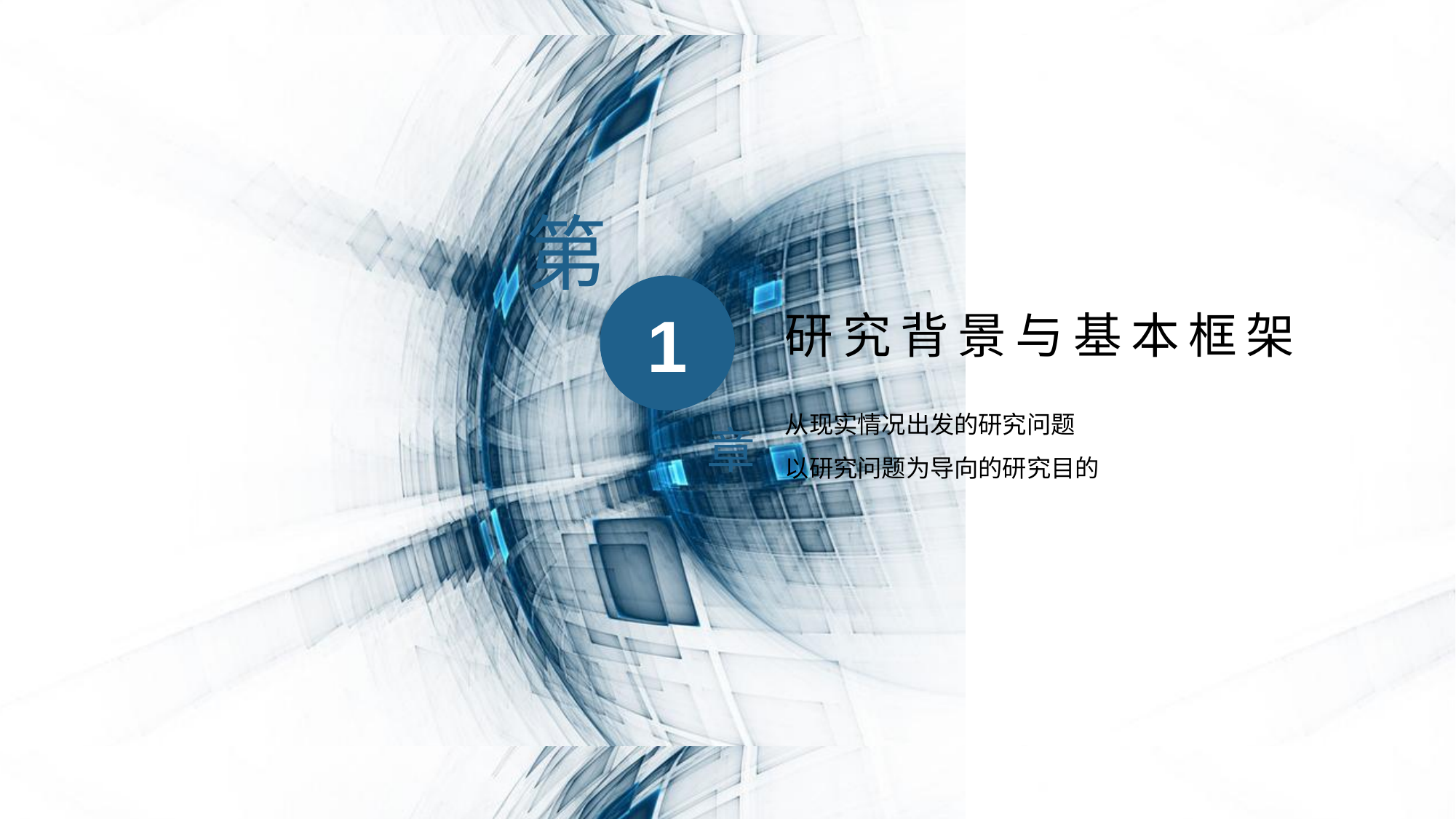

第
研究背景与基本框架
1
章
从现实情况出发的研究问题
以研究问题为导向的研究目的